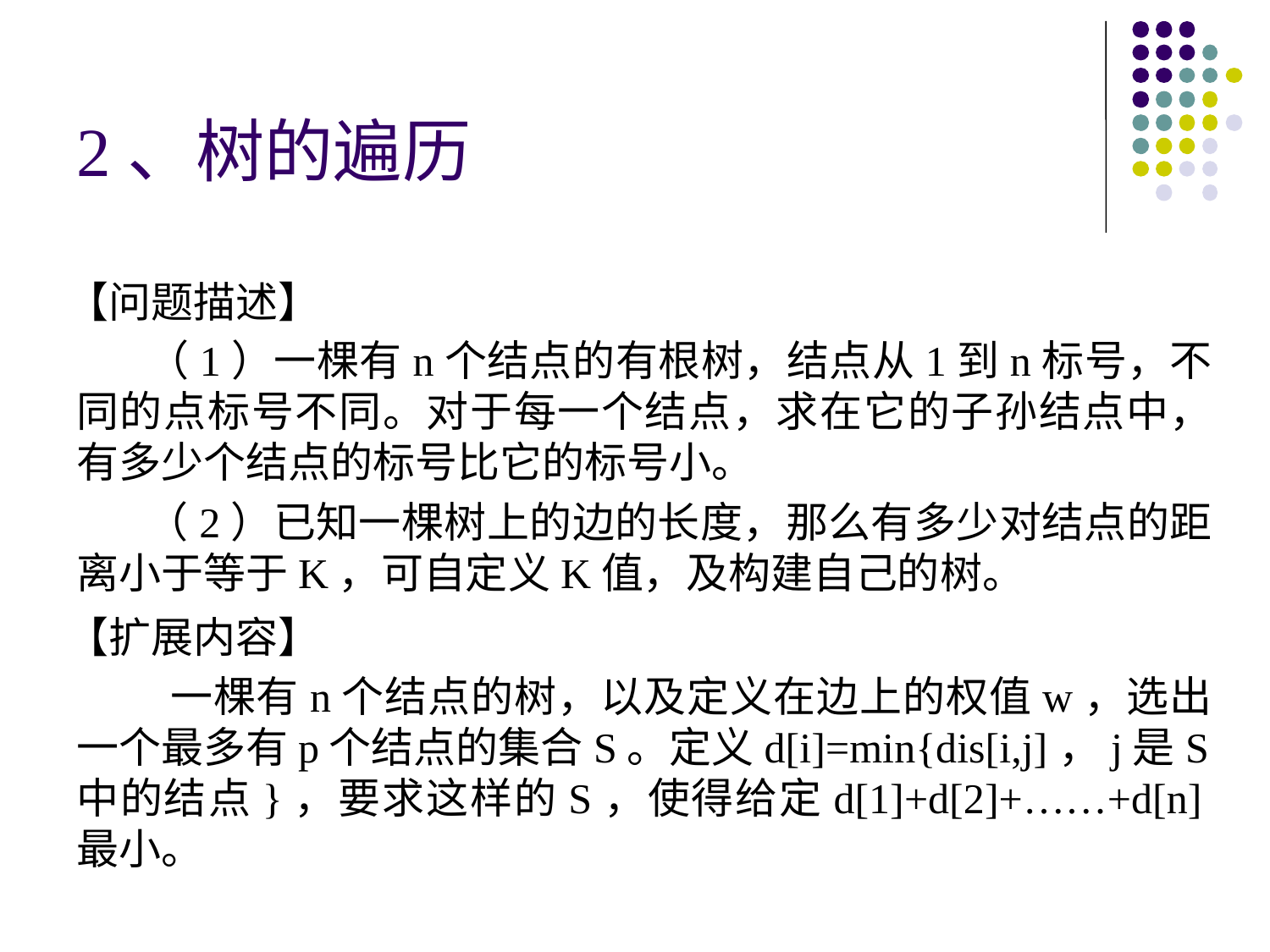

# 2、树的遍历
【问题描述】
       （1）一棵有n个结点的有根树，结点从1到n标号，不同的点标号不同。对于每一个结点，求在它的子孙结点中，有多少个结点的标号比它的标号小。
       （2）已知一棵树上的边的长度，那么有多少对结点的距离小于等于K，可自定义K值，及构建自己的树。
【扩展内容】
         一棵有n个结点的树，以及定义在边上的权值w，选出一个最多有p个结点的集合S。定义d[i]=min{dis[i,j]，j是S中的结点}，要求这样的S，使得给定d[1]+d[2]+……+d[n]最小。